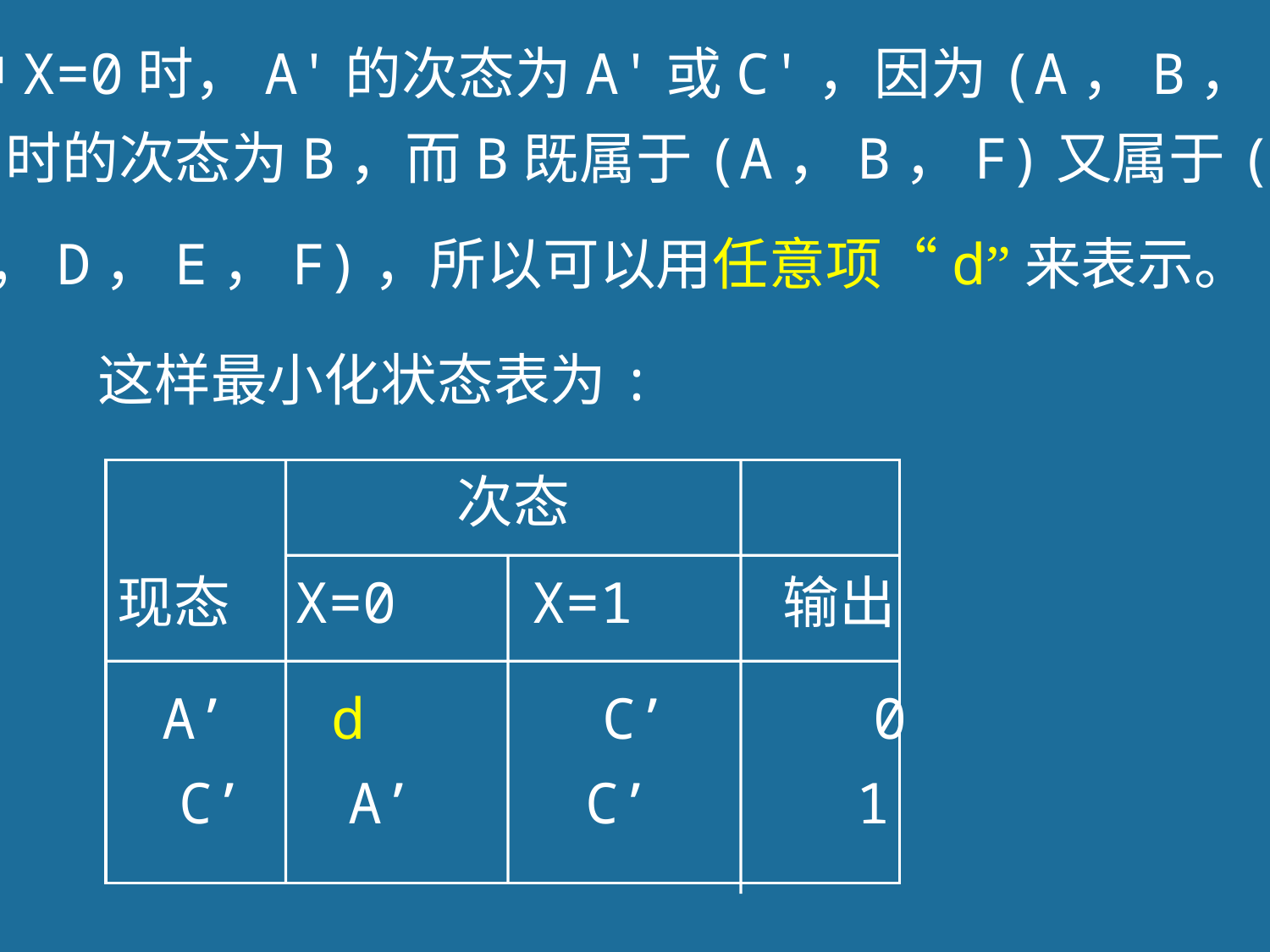

表中X=0时，A'的次态为A'或C'，因为(A，B，F)在
X=0时的次态为B，而B既属于(A，B，F)又属于(B，
C，D，E，F)，所以可以用任意项“d”来表示。
这样最小化状态表为:

次态

现态    X=0    X=1    输出

A’   d       C’      0
C’   A’     C’      1

95